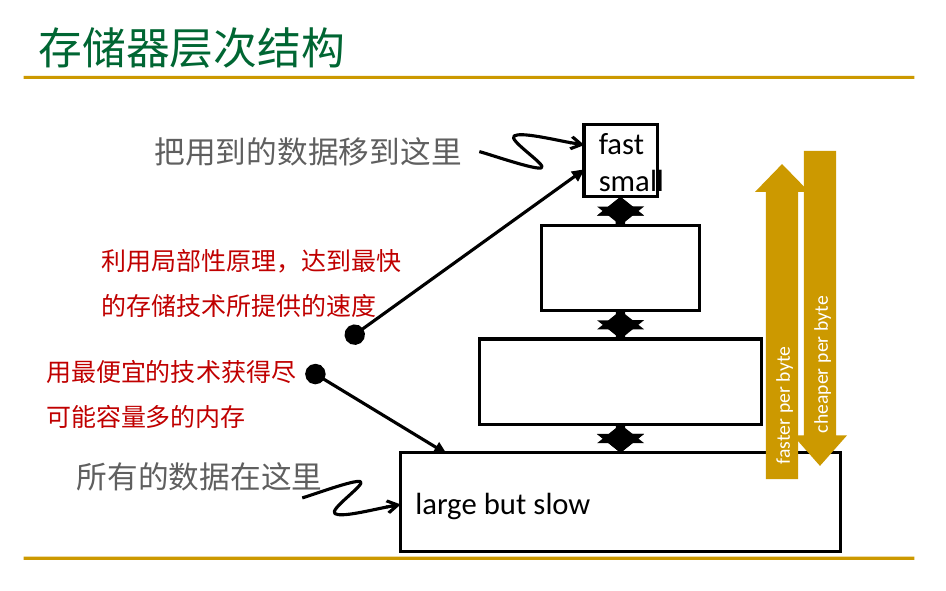

# 存储器层次结构
fast
small
把用到的数据移到这里

利用局部性原理，达到最快的存储技术所提供的速度
faster per byte
cheaper per byte
用最便宜的技术获得尽可能容量多的内存

所有的数据在这里
large but slow